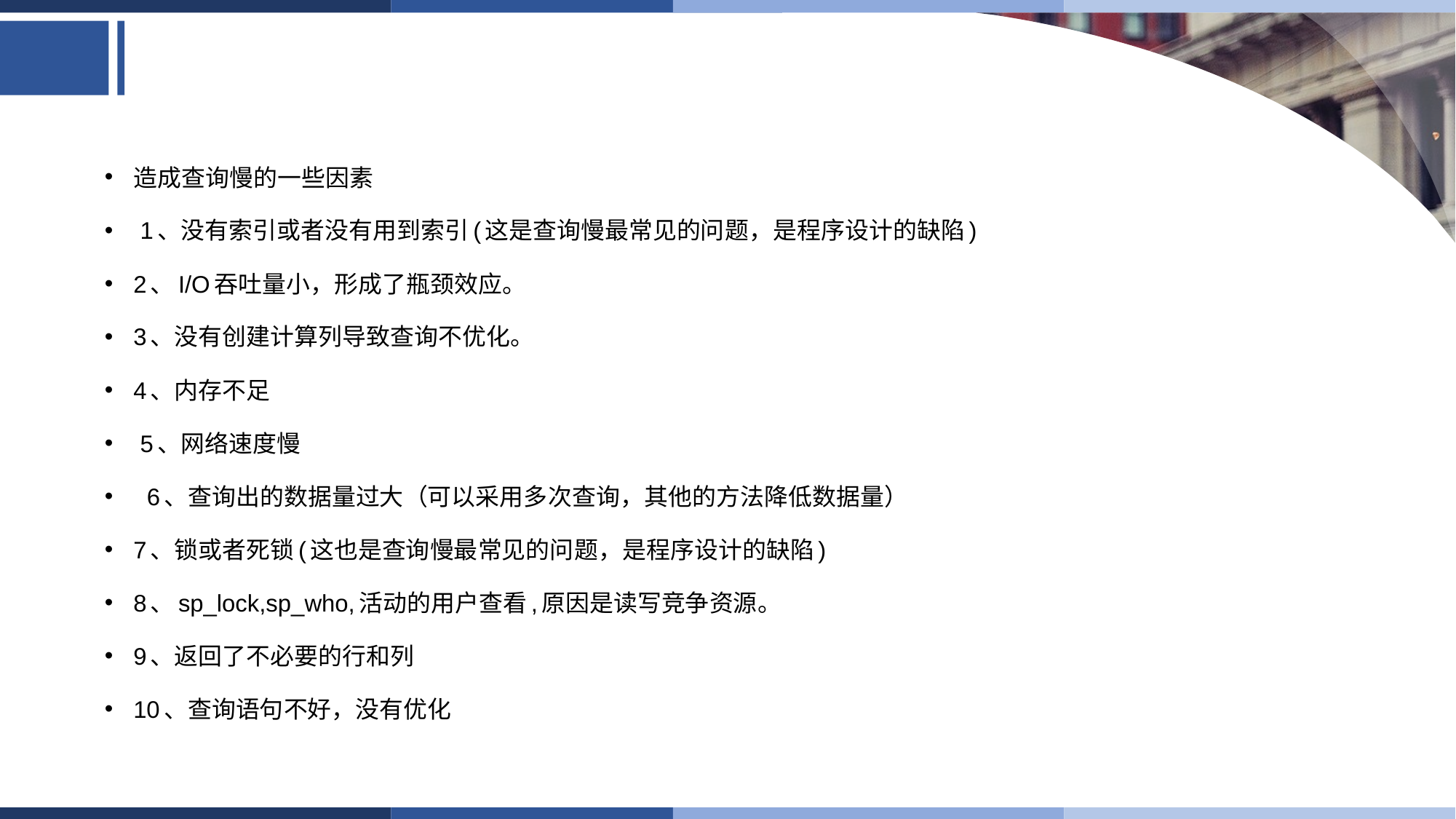

#
造成查询慢的一些因素
 1、没有索引或者没有用到索引(这是查询慢最常见的问题，是程序设计的缺陷)
2、I/O吞吐量小，形成了瓶颈效应。
3、没有创建计算列导致查询不优化。
4、内存不足
 5、网络速度慢
  6、查询出的数据量过大（可以采用多次查询，其他的方法降低数据量）
7、锁或者死锁(这也是查询慢最常见的问题，是程序设计的缺陷)
8、sp_lock,sp_who,活动的用户查看,原因是读写竞争资源。
9、返回了不必要的行和列
10、查询语句不好，没有优化